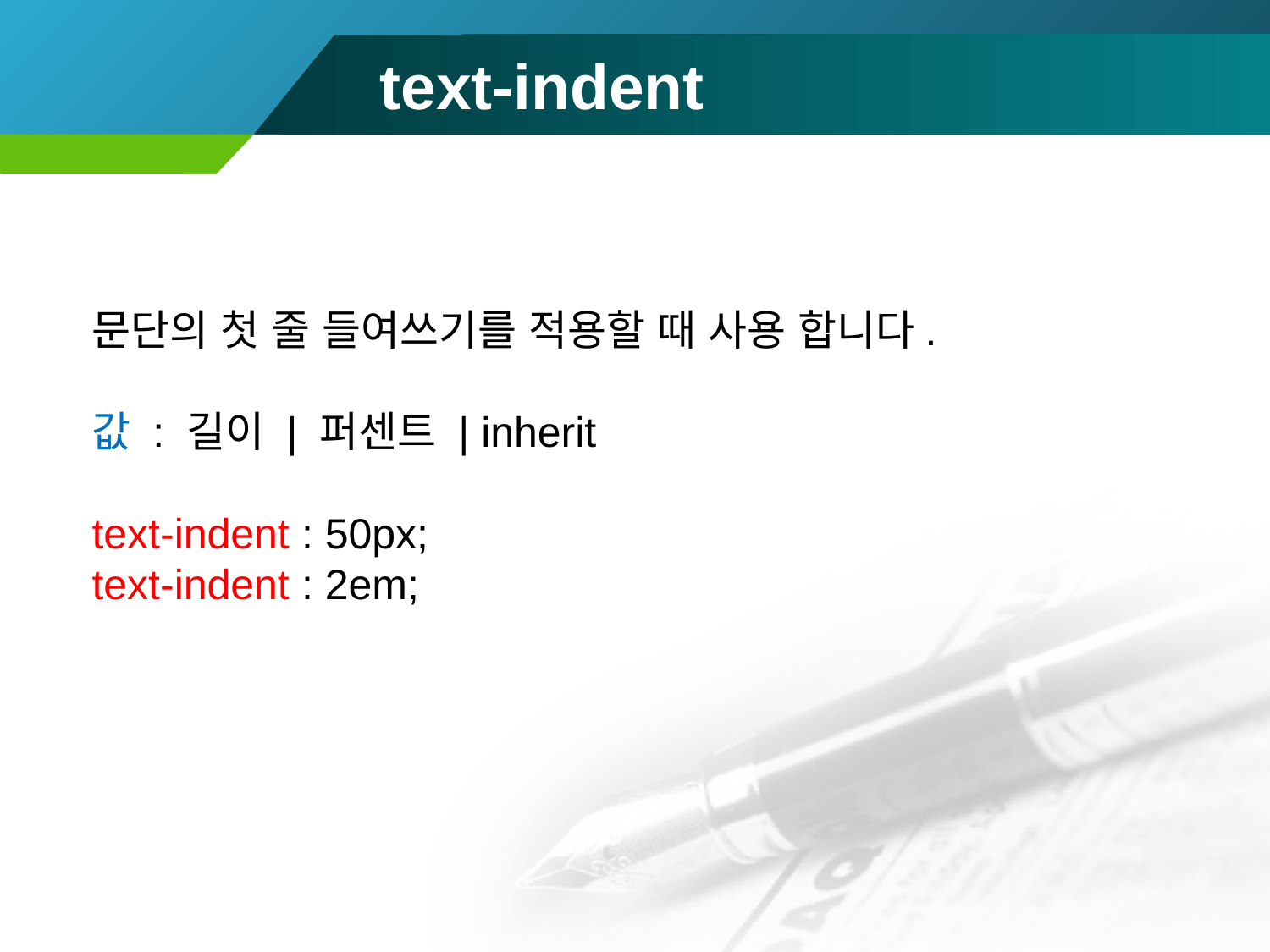

# text-indent
문단의 첫 줄 들여쓰기를 적용할 때 사용 합니다.

값 : 길이 | 퍼센트 | inherit

text-indent : 50px;
text-indent : 2em;